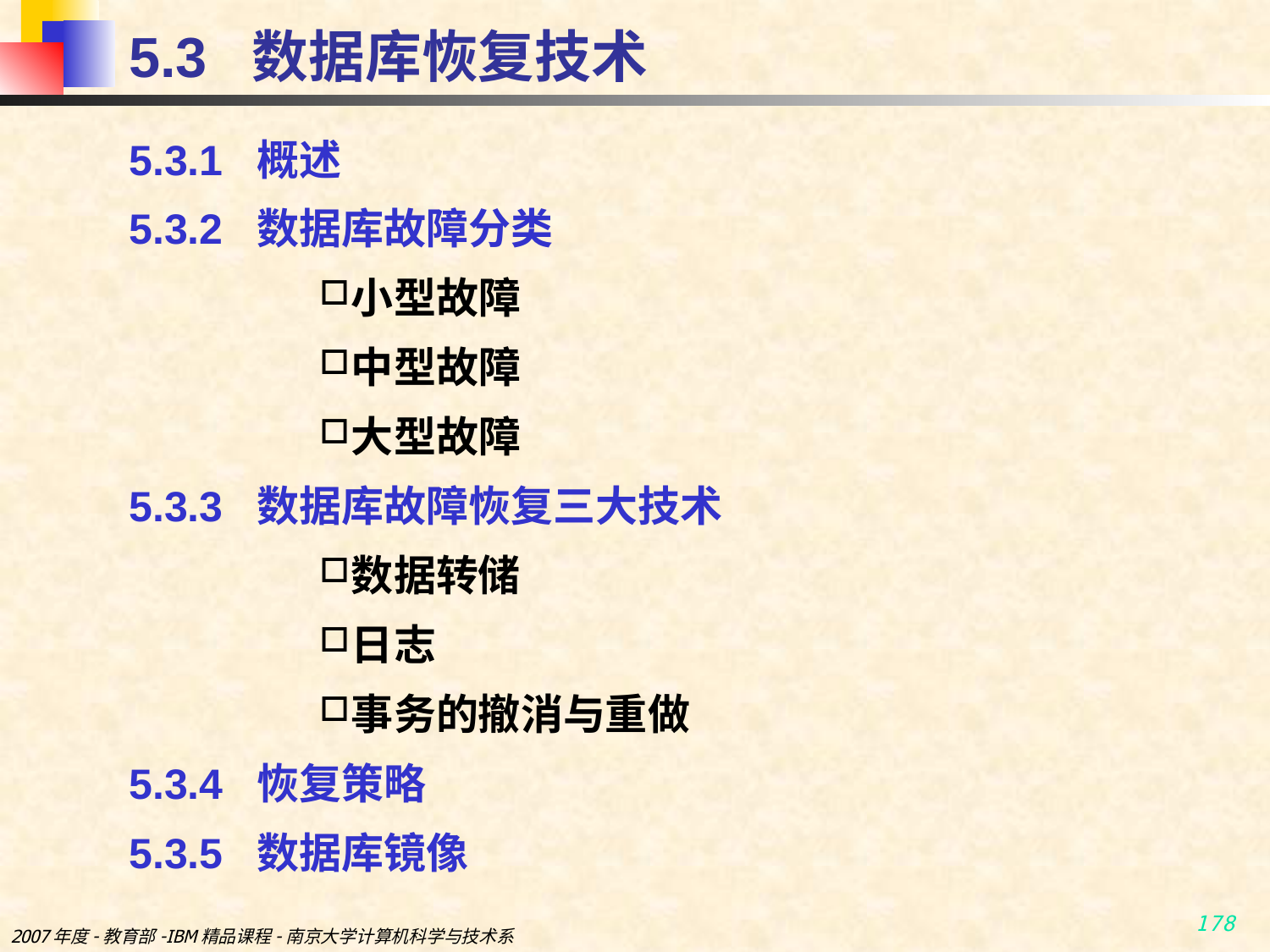

# 5.3  数据库恢复技术
5.3.1  概述
5.3.2  数据库故障分类
小型故障
中型故障
大型故障
5.3.3  数据库故障恢复三大技术
数据转储
日志
事务的撤消与重做
5.3.4  恢复策略
5.3.5  数据库镜像
178